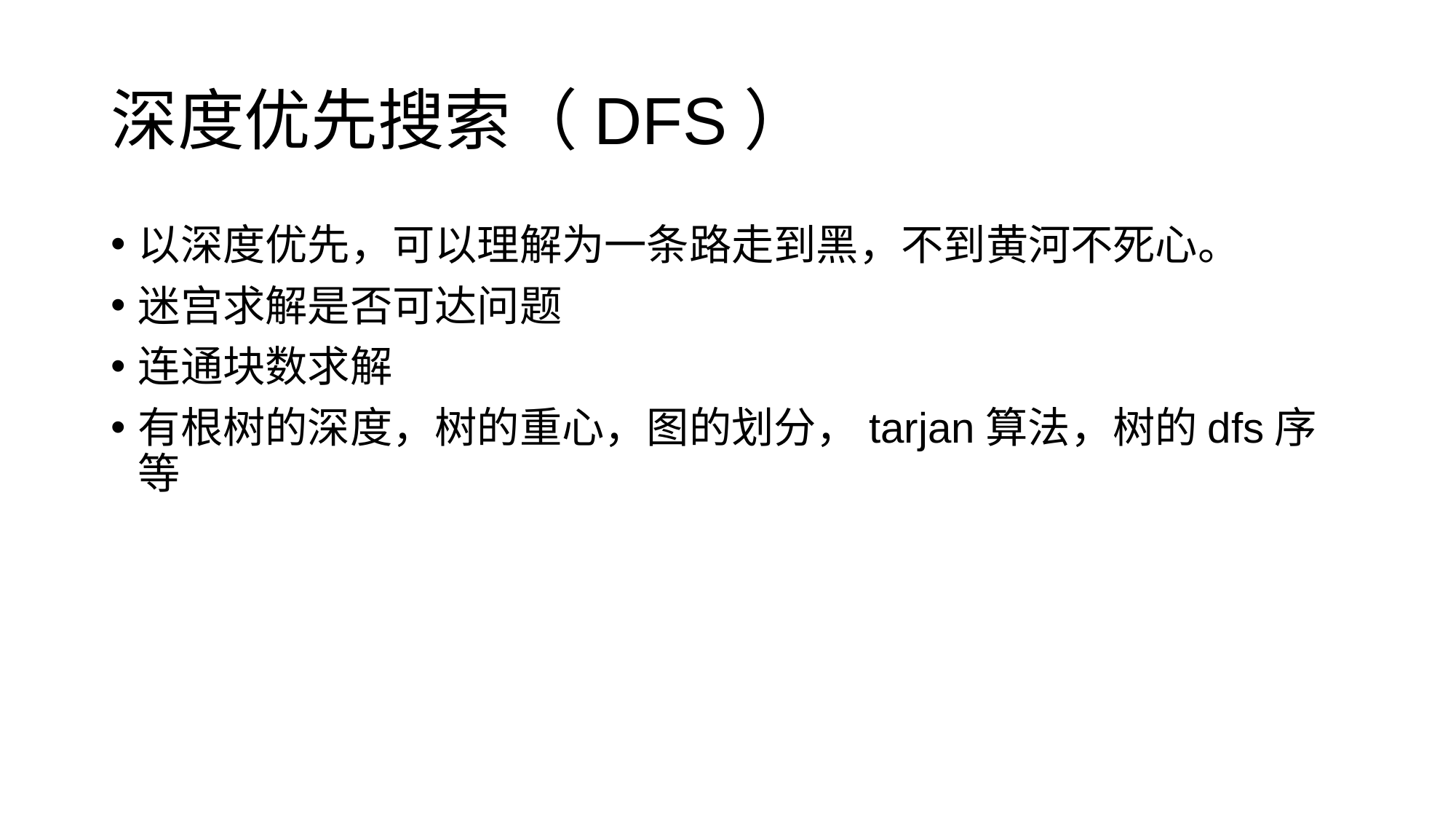

# 深度优先搜索（DFS）
以深度优先，可以理解为一条路走到黑，不到黄河不死心。
迷宫求解是否可达问题
连通块数求解
有根树的深度，树的重心，图的划分，tarjan算法，树的dfs序等